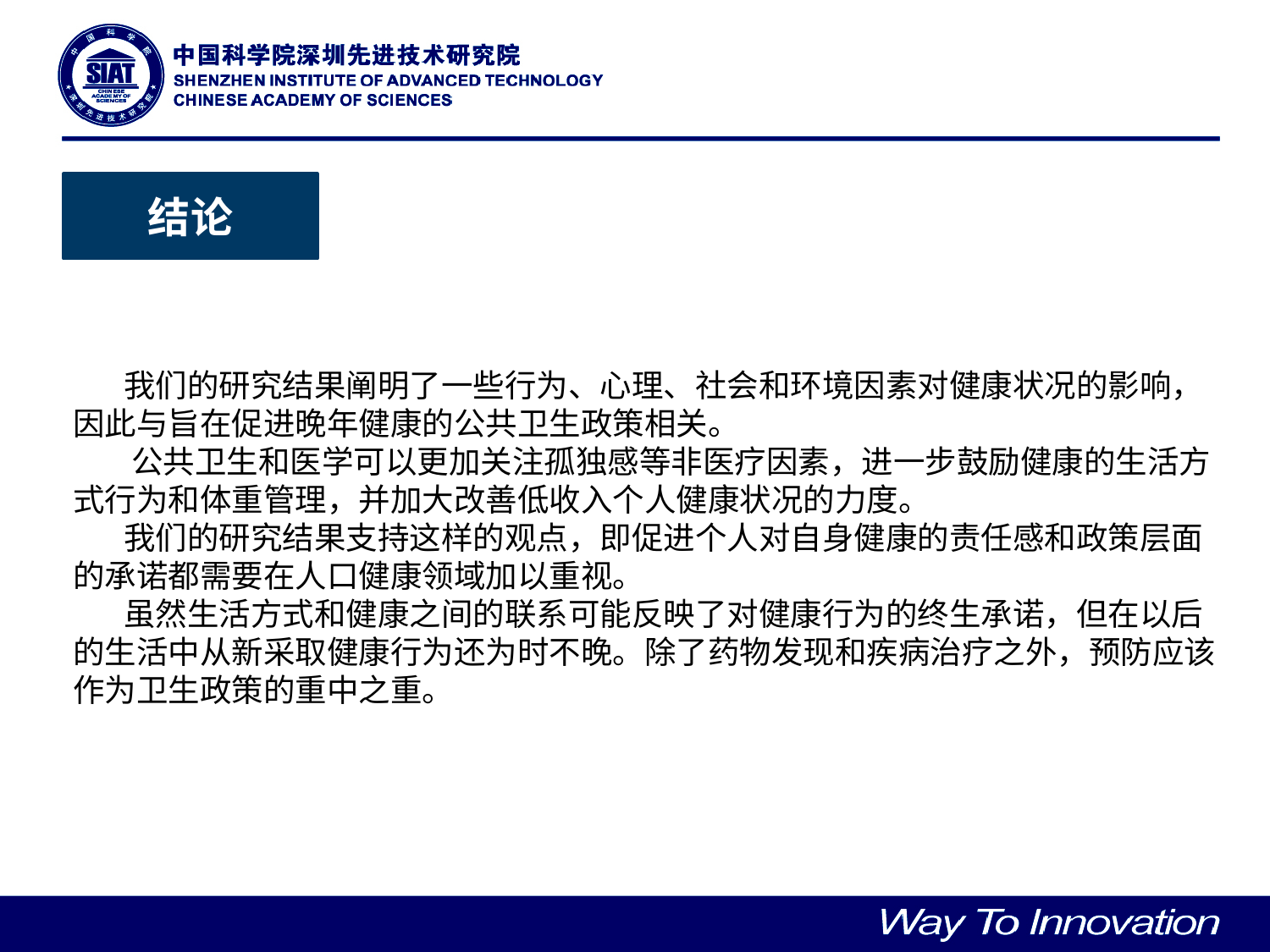

结论
      我们的研究结果阐明了一些行为、心理、社会和环境因素对健康状况的影响，因此与旨在促进晚年健康的公共卫生政策相关。
       公共卫生和医学可以更加关注孤独感等非医疗因素，进一步鼓励健康的生活方式行为和体重管理，并加大改善低收入个人健康状况的力度。
      我们的研究结果支持这样的观点，即促进个人对自身健康的责任感和政策层面的承诺都需要在人口健康领域加以重视。
      虽然生活方式和健康之间的联系可能反映了对健康行为的终生承诺，但在以后的生活中从新采取健康行为还为时不晚。除了药物发现和疾病治疗之外，预防应该作为卫生政策的重中之重。